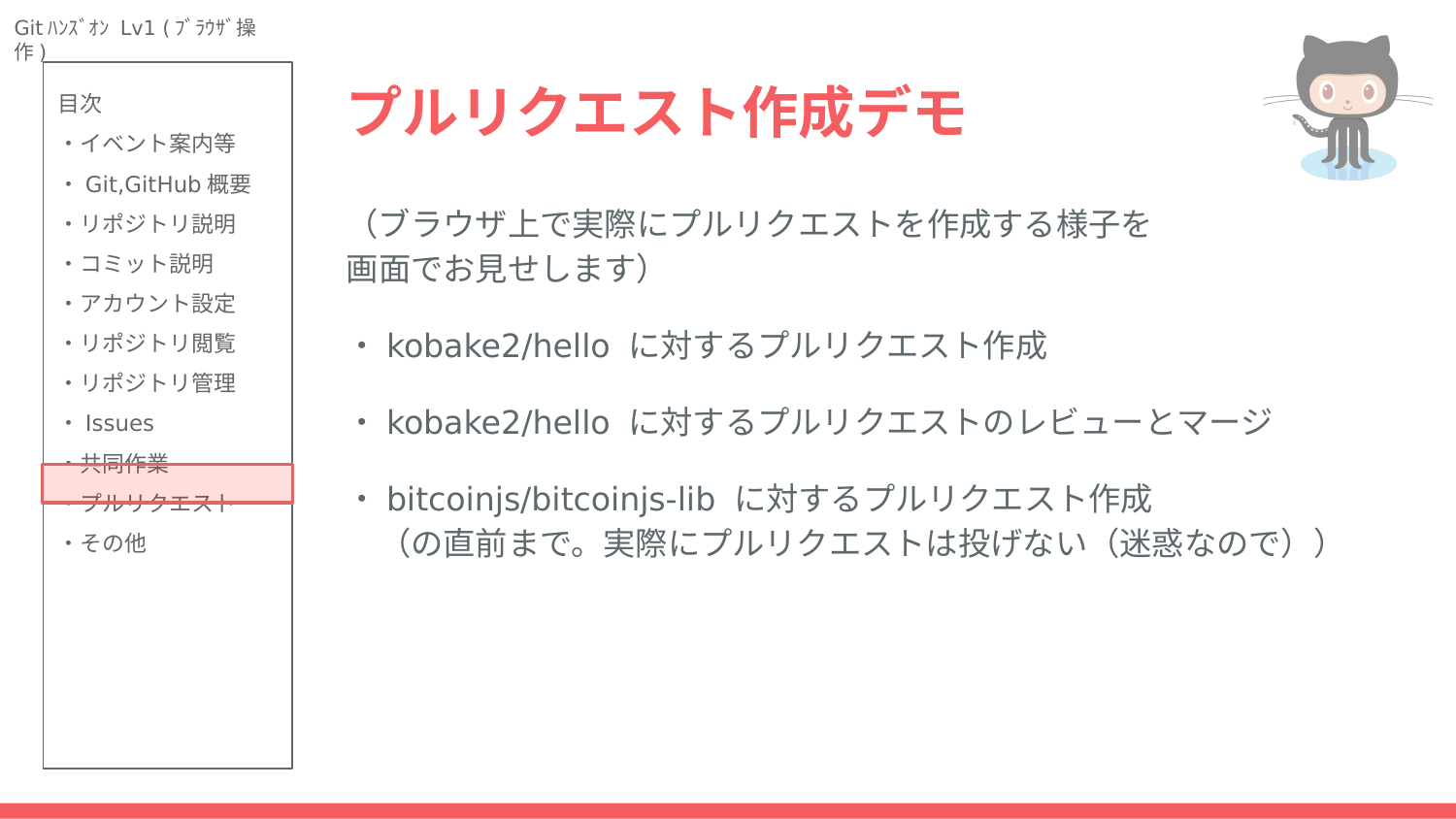

# プルリクエスト作成デモ
（ブラウザ上で実際にプルリクエストを作成する様子を
画面でお見せします）
・kobake2/hello に対するプルリクエスト作成
・kobake2/hello に対するプルリクエストのレビューとマージ
・bitcoinjs/bitcoinjs-lib に対するプルリクエスト作成
　（の直前まで。実際にプルリクエストは投げない（迷惑なので））